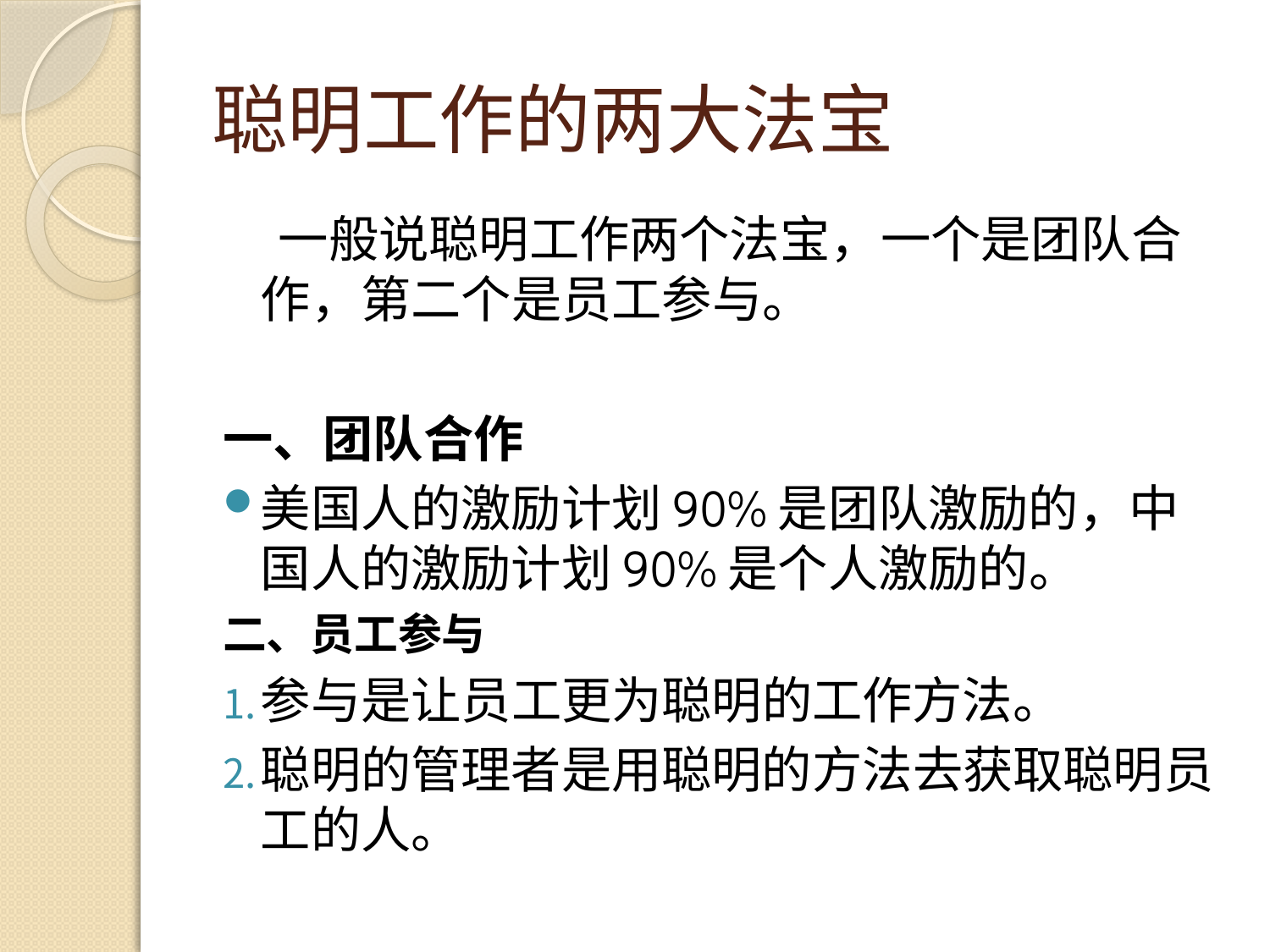

# 聪明工作的两大法宝
    一般说聪明工作两个法宝，一个是团队合作，第二个是员工参与。

一、团队合作
美国人的激励计划90%是团队激励的，中国人的激励计划90%是个人激励的。
二、员工参与
参与是让员工更为聪明的工作方法。
聪明的管理者是用聪明的方法去获取聪明员工的人。

37